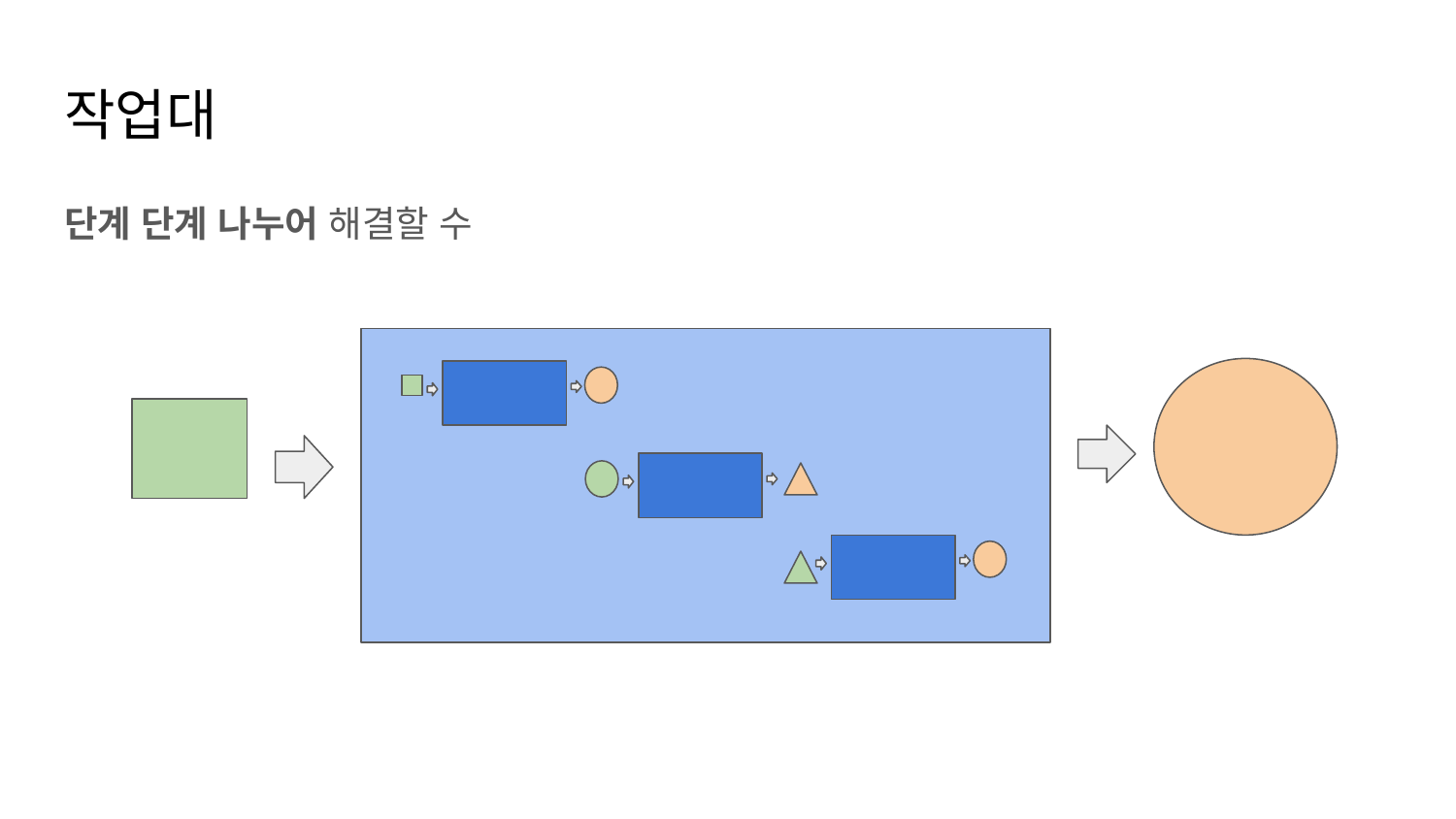

# 작업대
단계 단계 나누어 해결할 수